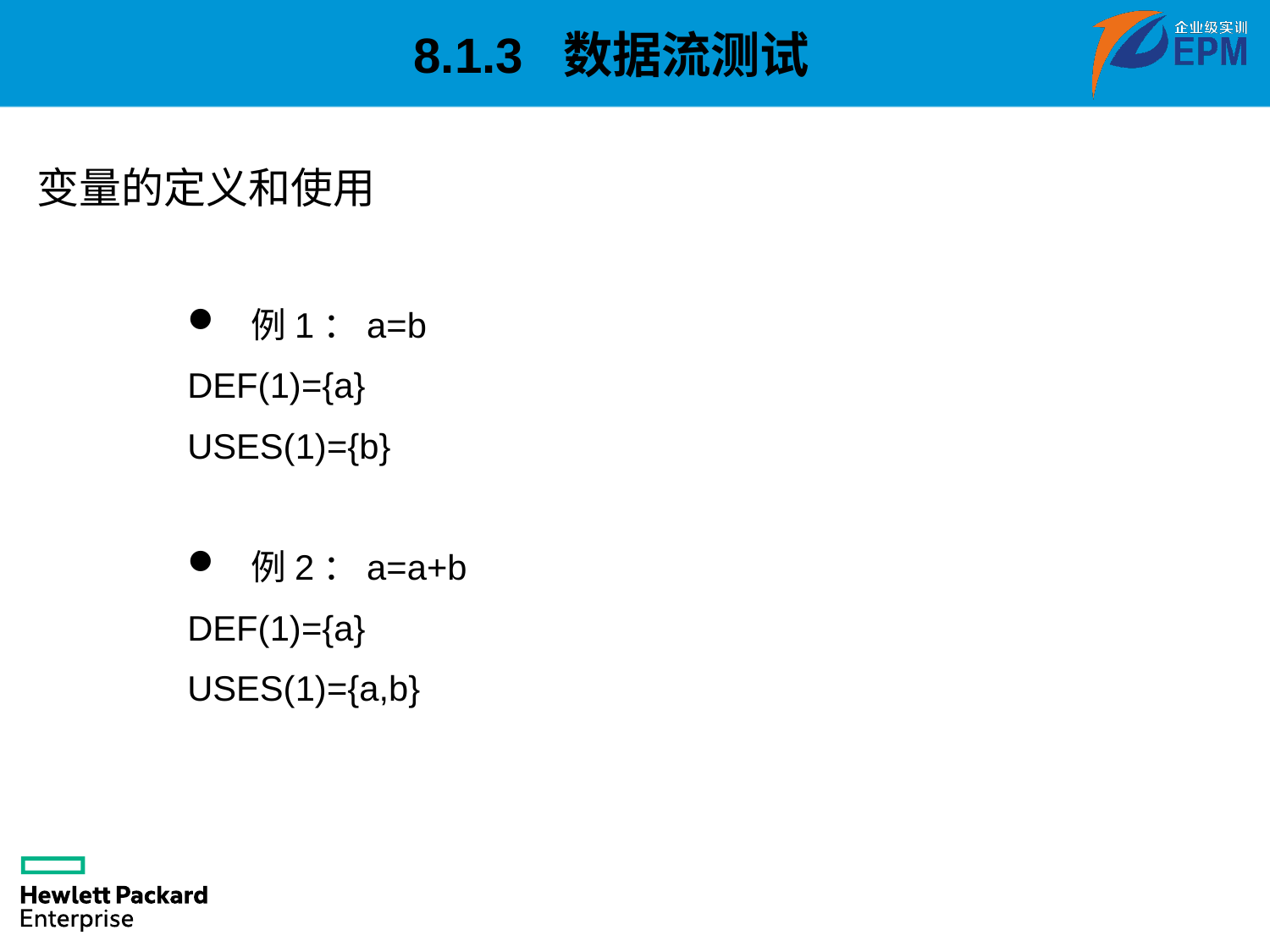

8.1.3  数据流测试
变量的定义和使用
例1：a=b
DEF(1)={a}
USES(1)={b}

例2：a=a+b
DEF(1)={a}
USES(1)={a,b}